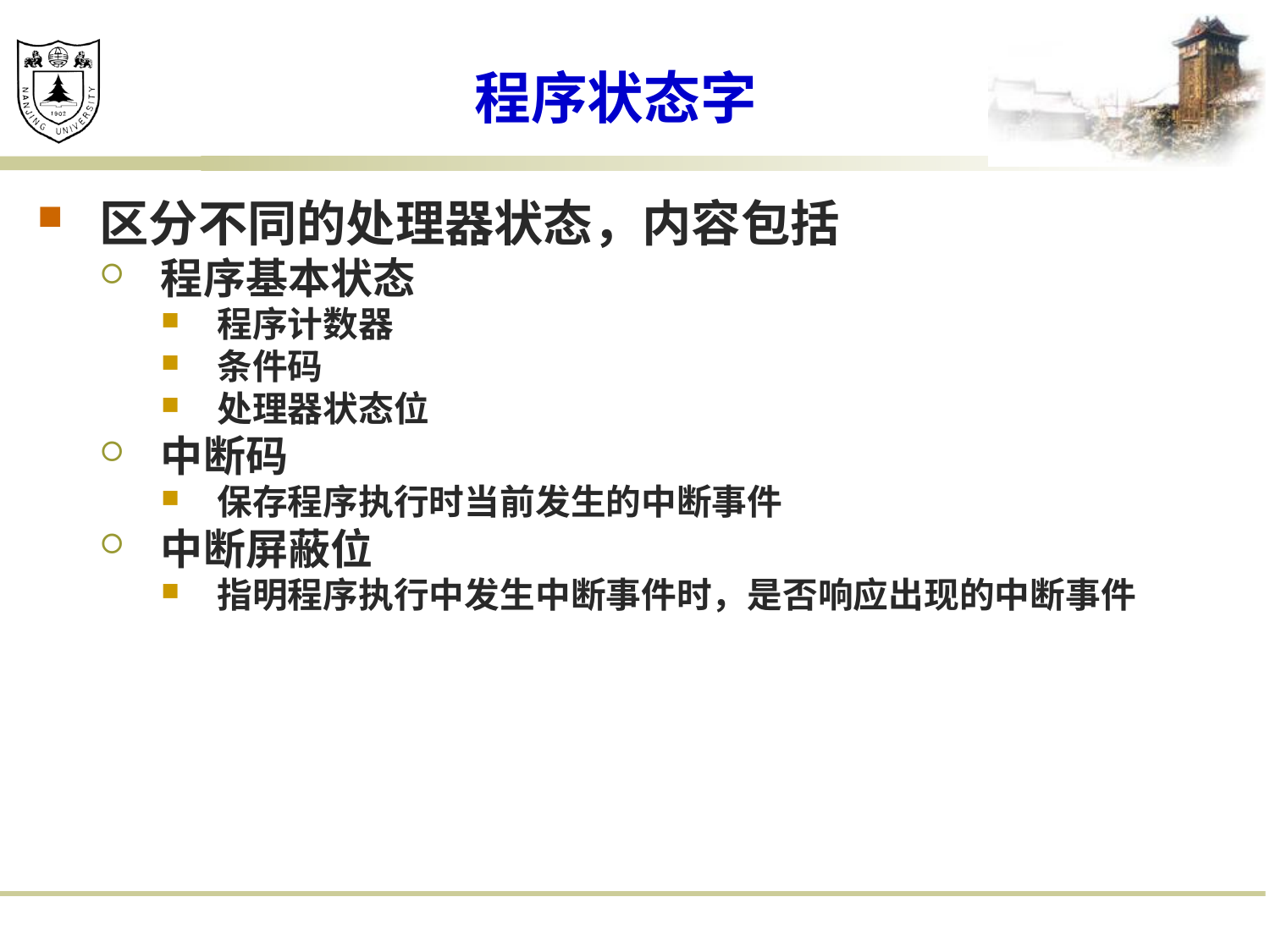

程序状态字

区分不同的处理器状态，内容包括
程序基本状态
程序计数器
条件码
处理器状态位
中断码
保存程序执行时当前发生的中断事件
中断屏蔽位
指明程序执行中发生中断事件时，是否响应出现的中断事件
13